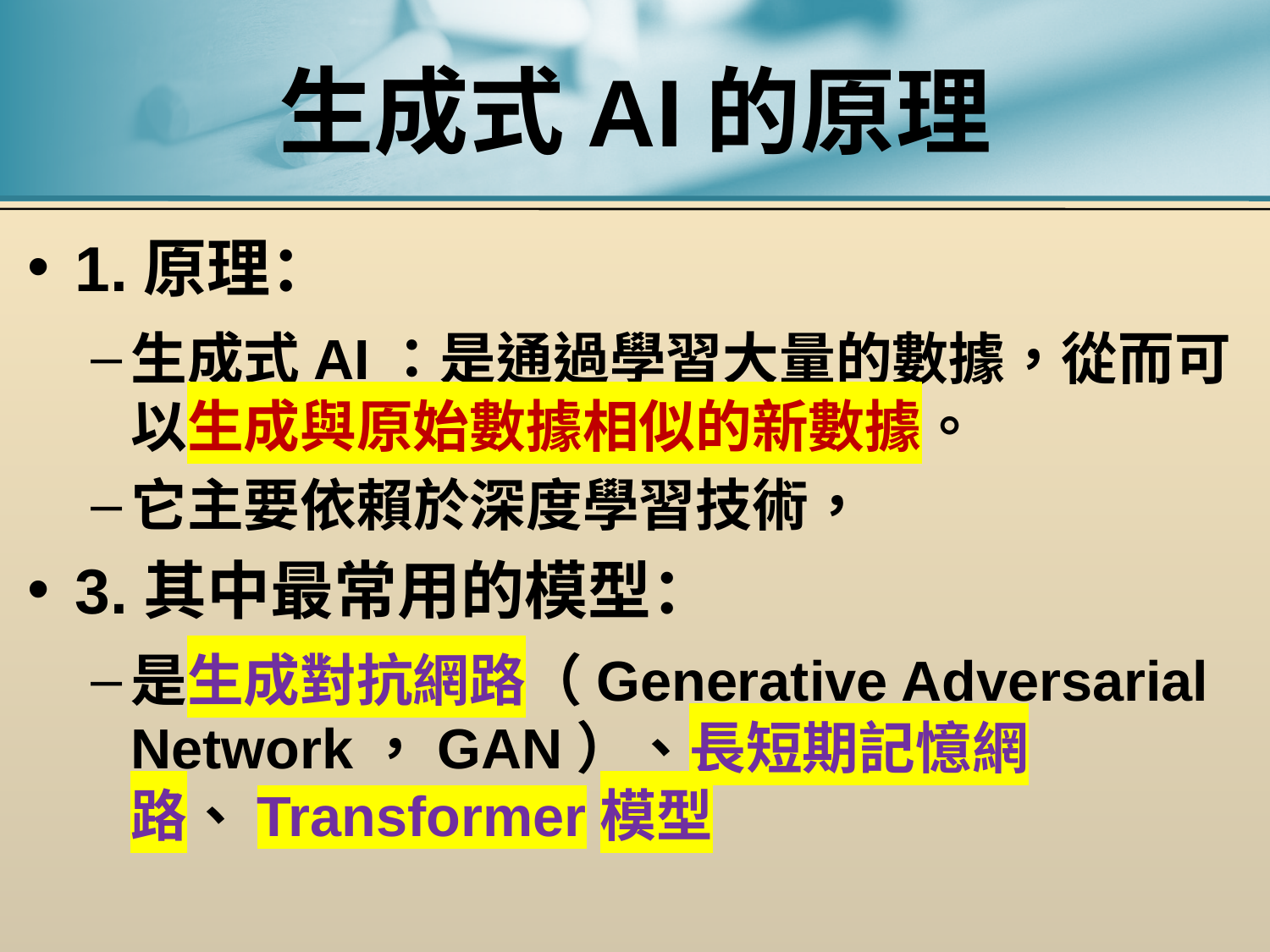

# 生成式AI的原理
1.原理：
生成式AI：是通過學習大量的數據，從而可以生成與原始數據相似的新數據。
它主要依賴於深度學習技術，
3.其中最常用的模型：
是生成對抗網路（Generative Adversarial Network，GAN）、長短期記憶網路、Transformer模型